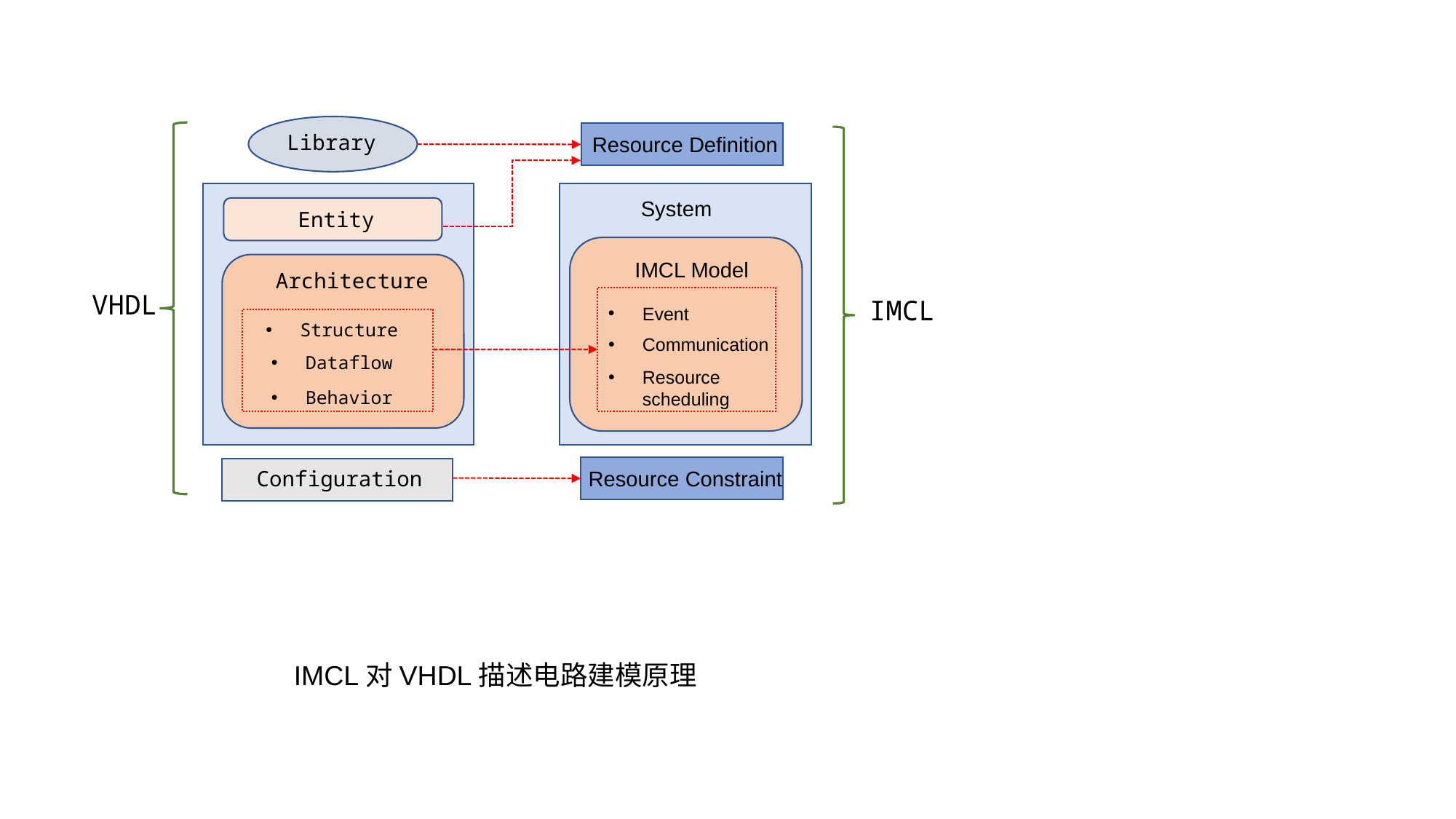

Library
Resource Definition

System

Entity

IMCL Model

Architecture
VHDL

IMCL
Event

Structure
Communication
Dataflow
Resource scheduling
Behavior

Configuration
Resource Constraint
IMCL对VHDL描述电路建模原理